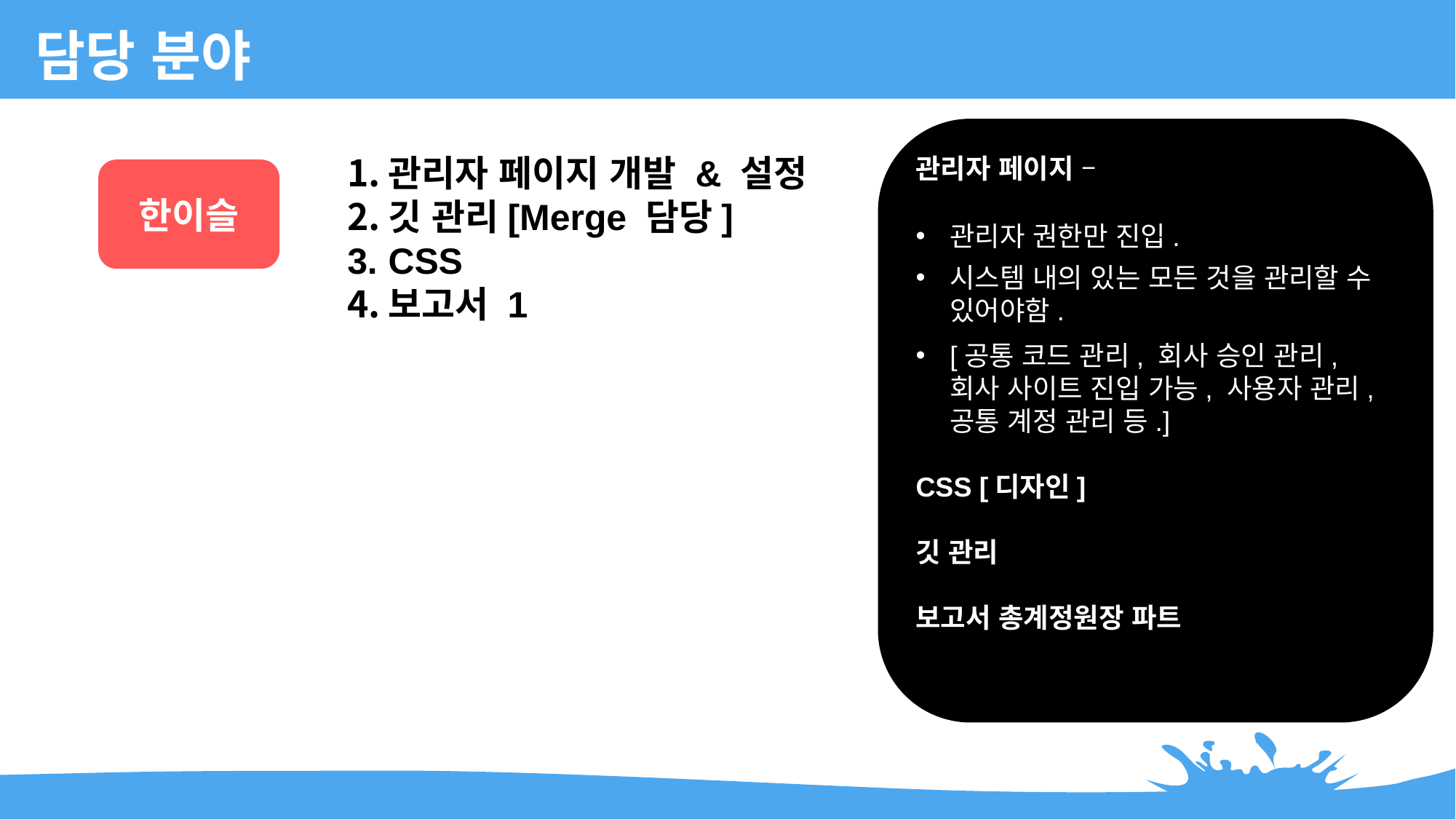

담당 분야
관리자 페이지 –

관리자 권한만 진입.

시스템 내의 있는 모든 것을 관리할 수 있어야함.

[공통 코드 관리, 회사 승인 관리, 회사 사이트 진입 가능, 사용자 관리, 공통 계정 관리 등.]

CSS [디자인]

깃 관리

보고서 총계정원장 파트
관리자 페이지 개발 & 설정
깃 관리[Merge 담당]
CSS
보고서 1
한이슬